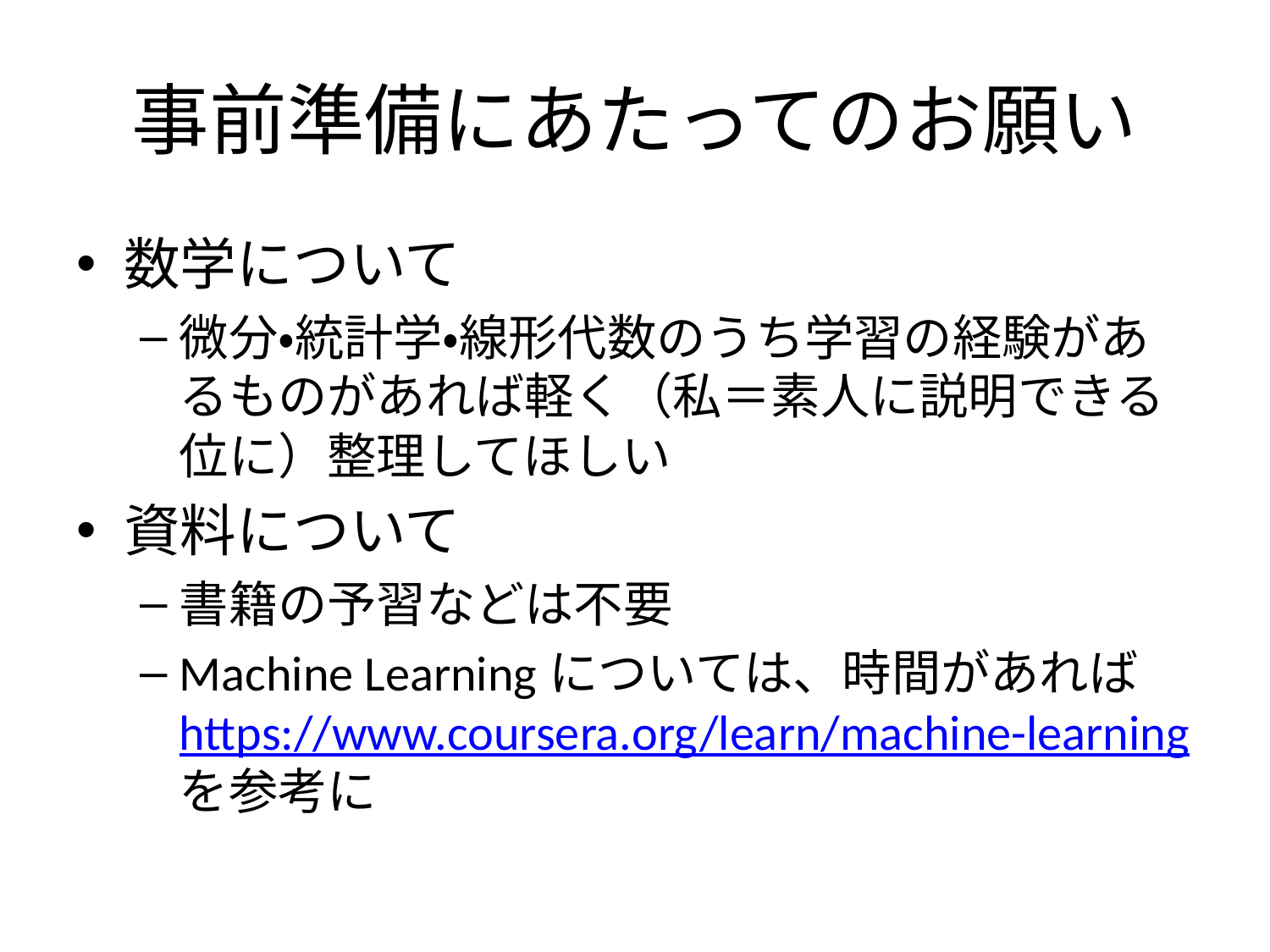

# 事前準備にあたってのお願い
数学について
微分・統計学・線形代数のうち学習の経験があるものがあれば軽く（私＝素人に説明できる位に）整理してほしい
資料について
書籍の予習などは不要
Machine Learningについては、時間があればhttps://www.coursera.org/learn/machine-learningを参考に